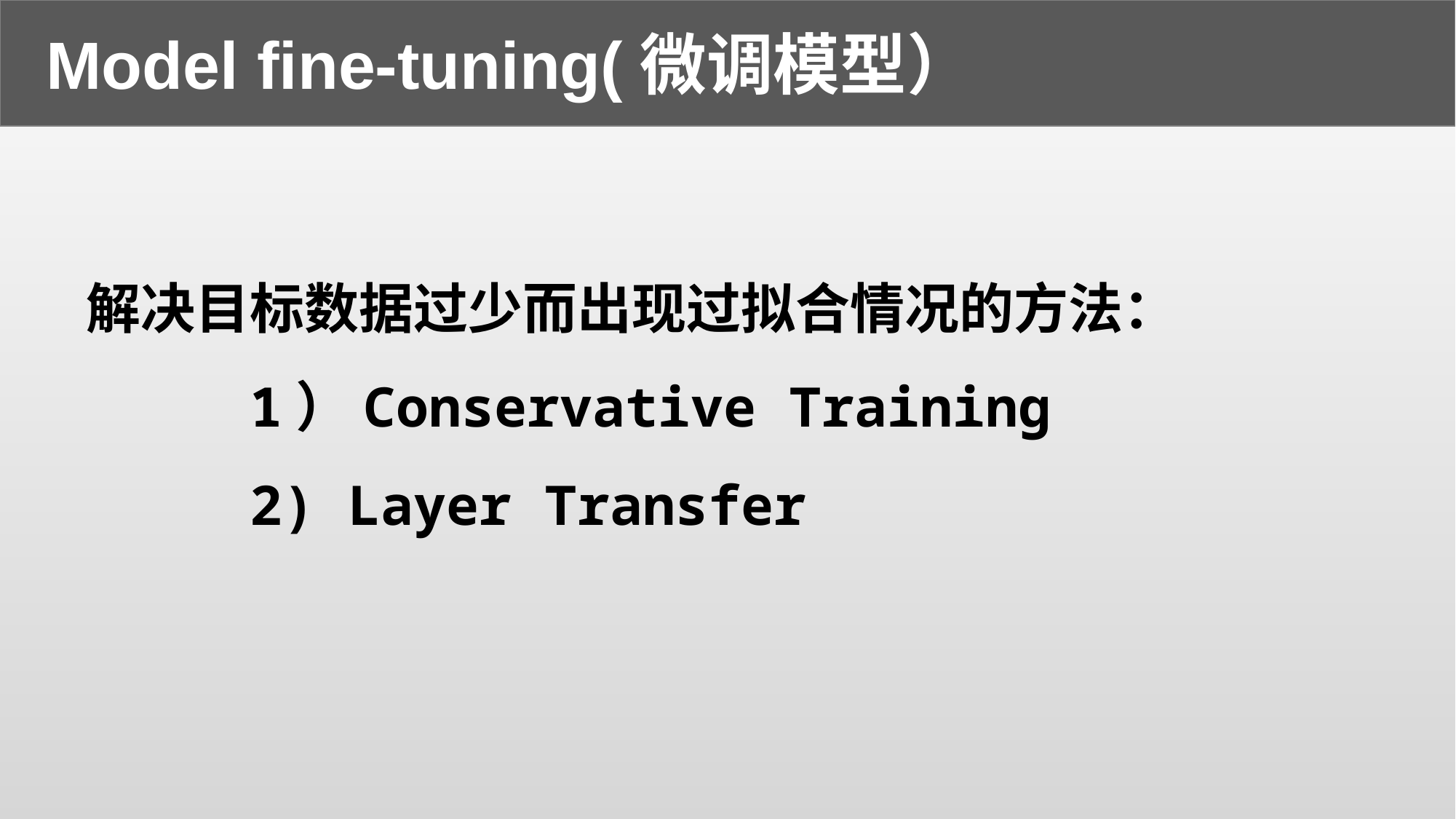

Model fine-tuning(微调模型）

解决目标数据过少而出现过拟合情况的方法：
     1）Conservative Training
     2) Layer Transfer